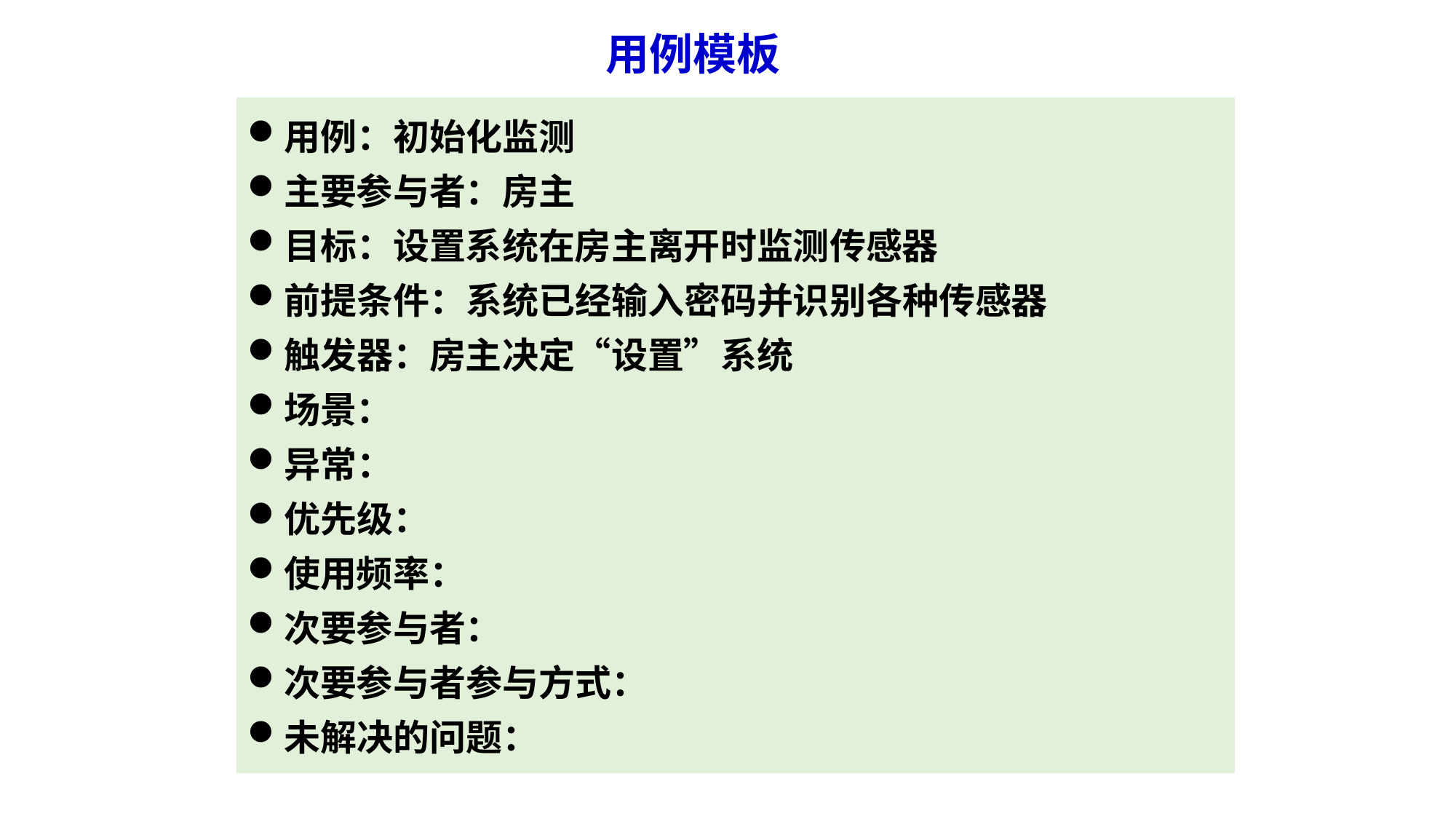

# 用例模板
用例：初始化监测
主要参与者：房主
目标：设置系统在房主离开时监测传感器
前提条件：系统已经输入密码并识别各种传感器
触发器：房主决定“设置”系统
场景：
异常：
优先级：
使用频率：
次要参与者：
次要参与者参与方式：
未解决的问题：